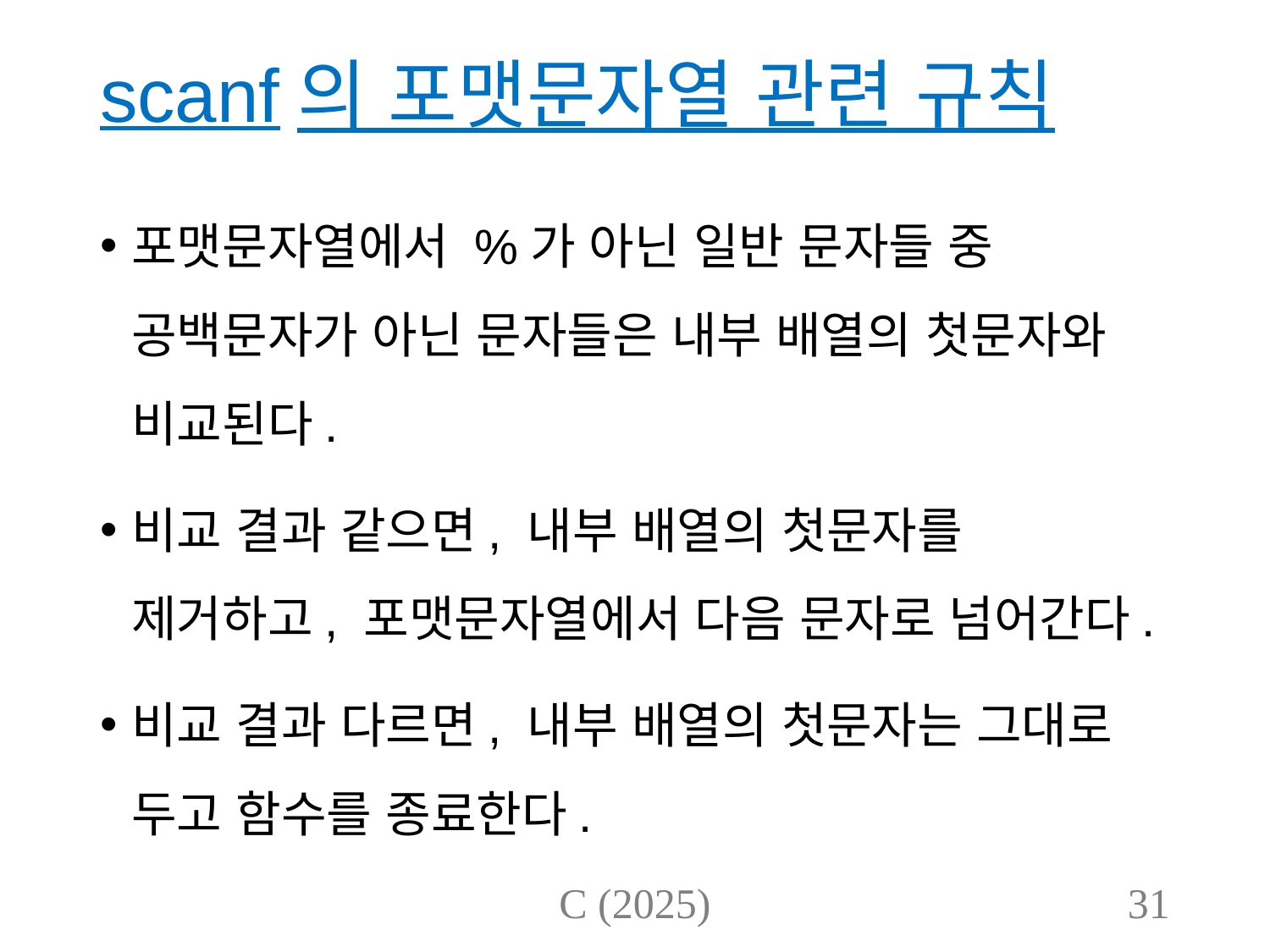

# scanf의 포맷문자열 관련 규칙
포맷문자열에서 %가 아닌 일반 문자들 중
공백문자가 아닌 문자들은 내부 배열의 첫문자와
비교된다.
비교 결과 같으면, 내부 배열의 첫문자를
제거하고, 포맷문자열에서 다음 문자로 넘어간다.
비교 결과 다르면, 내부 배열의 첫문자는 그대로
두고 함수를 종료한다.
C (2025)
31